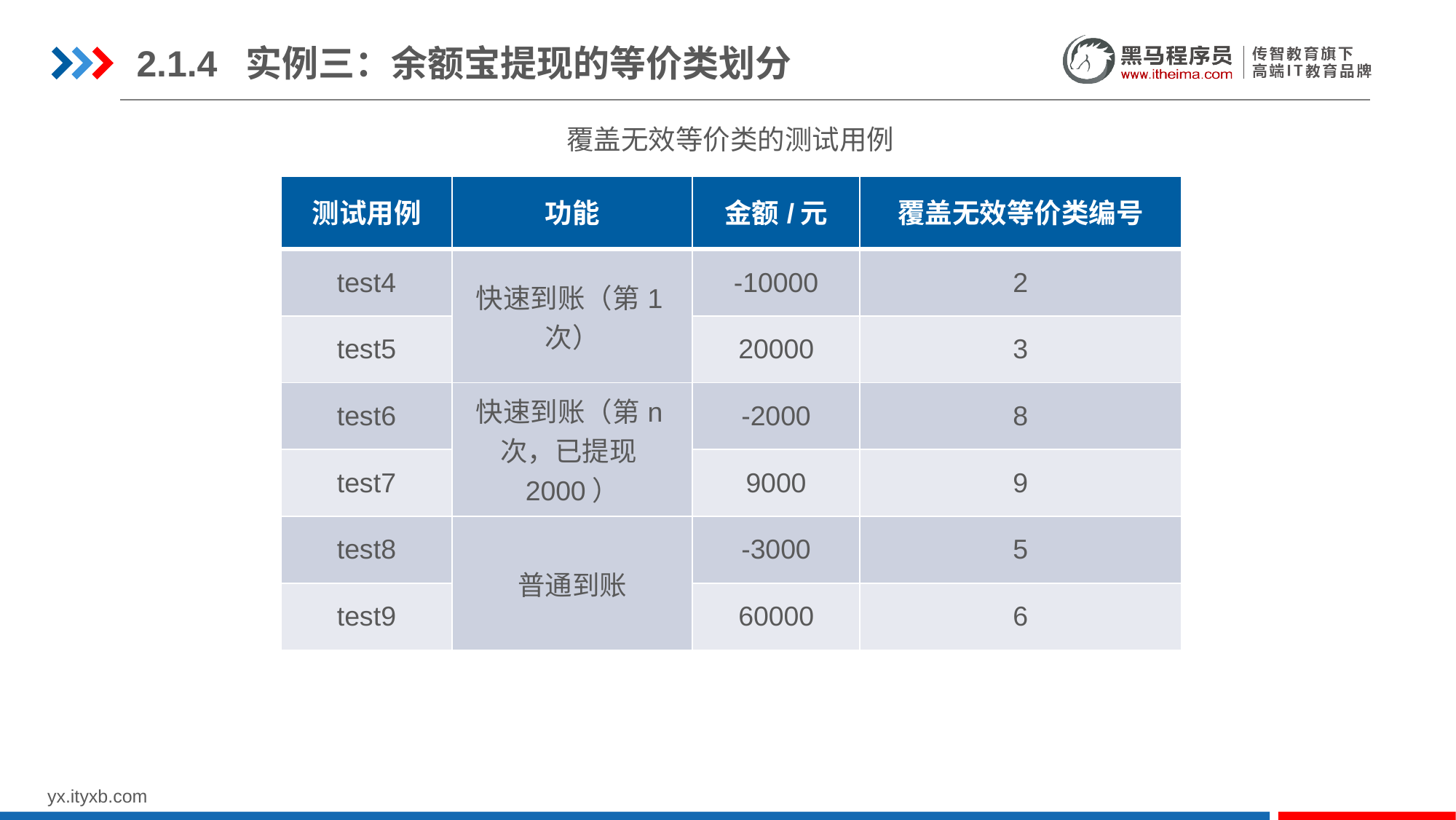

2.1.4	实例三：余额宝提现的等价类划分
覆盖无效等价类的测试用例
| 测试用例 | 功能 | 金额/元 | 覆盖无效等价类编号 |
| --- | --- | --- | --- |
| test4 | 快速到账（第1次） | -10000 | 2 |
| test5 |  | 20000 | 3 |
| test6 | 快速到账（第n次，已提现2000） | -2000 | 8 |
| test7 |  | 9000 | 9 |
| test8 | 普通到账 | -3000 | 5 |
| test9 |  | 60000 | 6 |